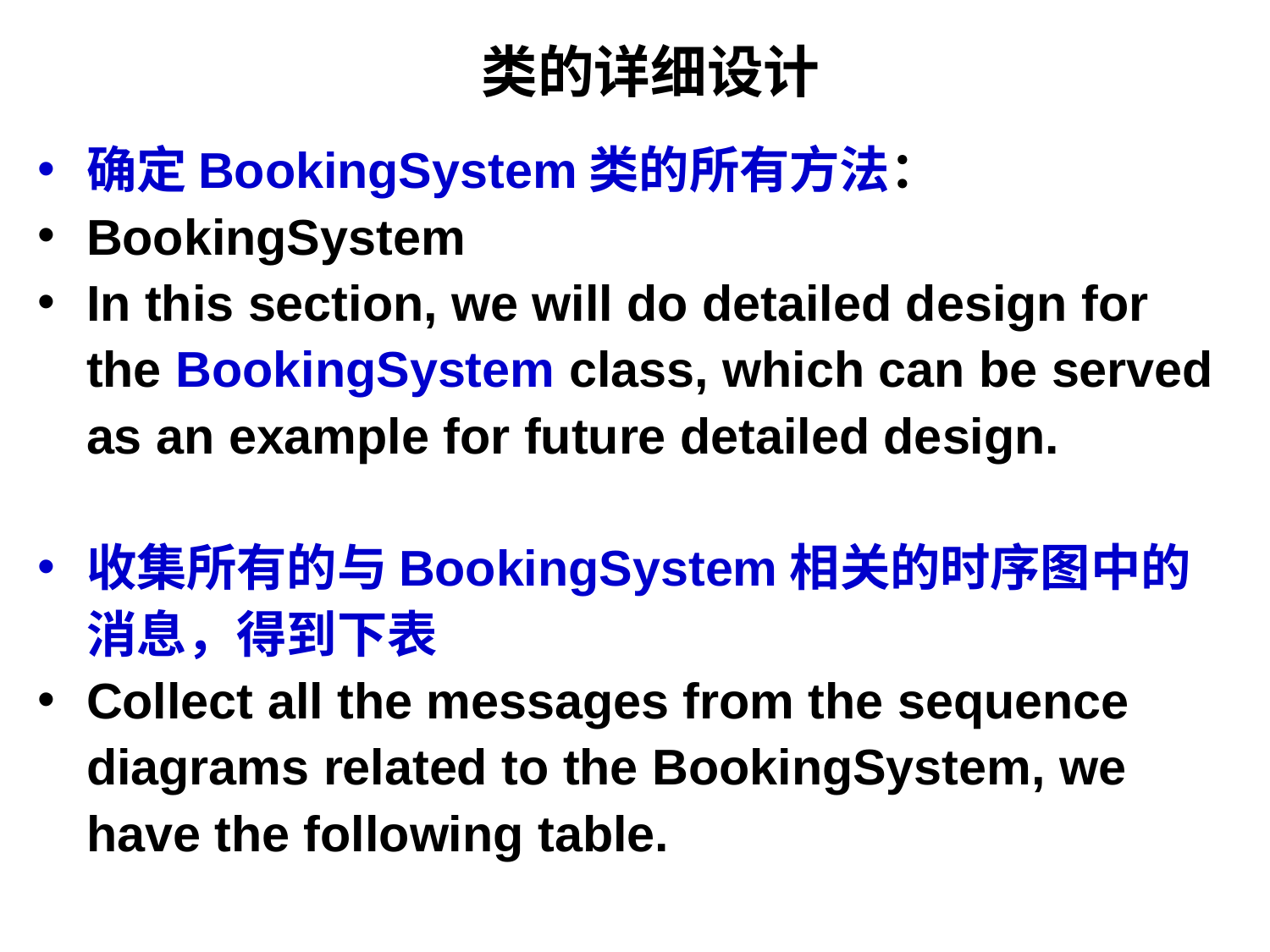

# 类的详细设计
确定BookingSystem类的所有方法：
BookingSystem
In this section, we will do detailed design for the BookingSystem class, which can be served as an example for future detailed design.

收集所有的与BookingSystem相关的时序图中的消息，得到下表
Collect all the messages from the sequence diagrams related to the BookingSystem, we have the following table.